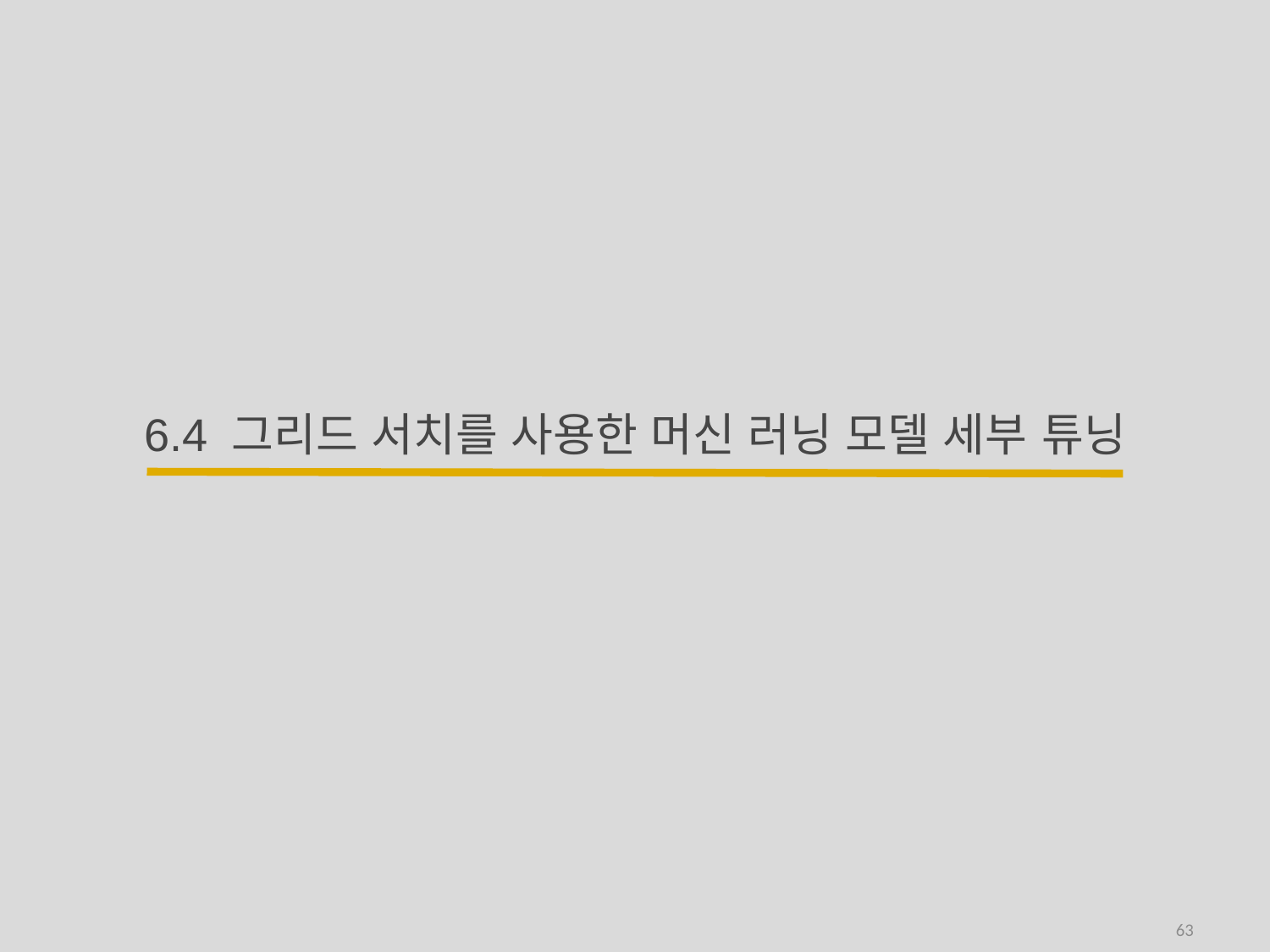

# 6.4 그리드 서치를 사용한 머신 러닝 모델 세부 튜닝
63